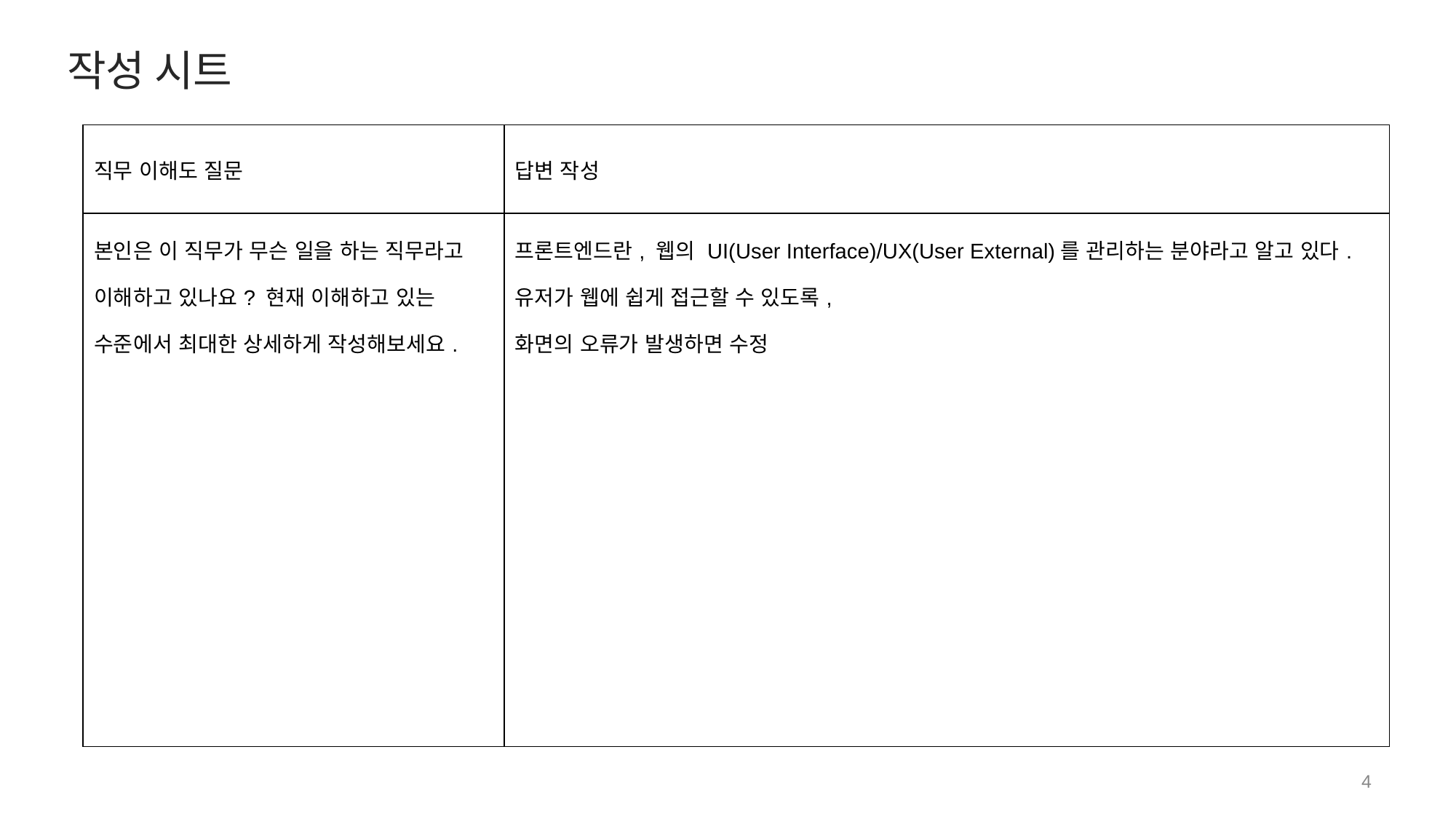

작성 시트
| 직무 이해도 질문 | 답변 작성 |
| --- | --- |
| 본인은 이 직무가 무슨 일을 하는 직무라고 이해하고 있나요? 현재 이해하고 있는 수준에서 최대한 상세하게 작성해보세요. | 프론트엔드란, 웹의 UI(User Interface)/UX(User External)를 관리하는 분야라고 알고 있다. 유저가 웹에 쉽게 접근할 수 있도록, 화면의 오류가 발생하면 수정 |
4